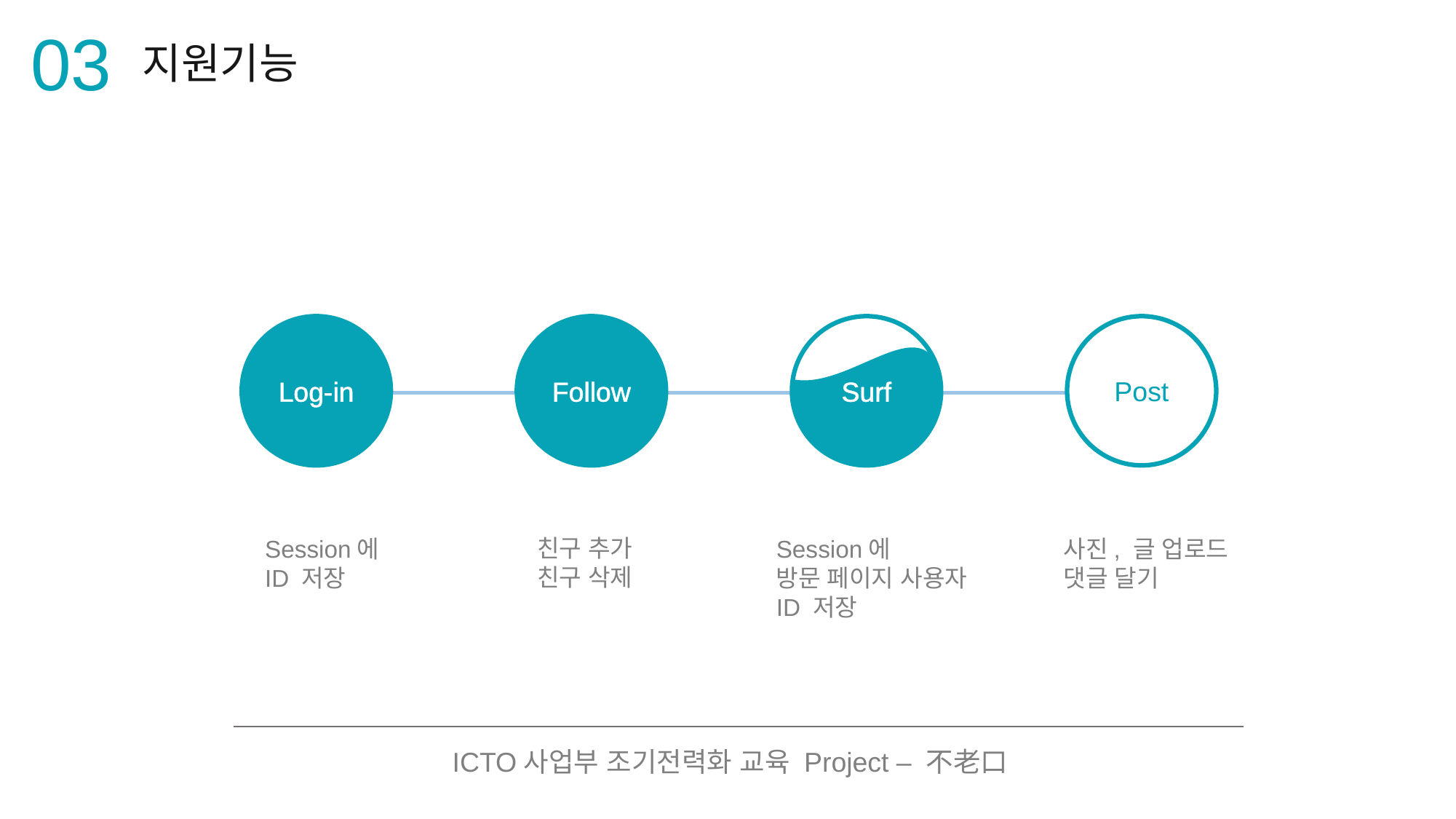

03
지원기능
Log-in
Follow
Surf

Post
친구 추가
친구 삭제
Session에
ID 저장
Session에
방문 페이지 사용자 ID 저장
사진, 글 업로드
댓글 달기
ICTO사업부 조기전력화 교육 Project – 不老口